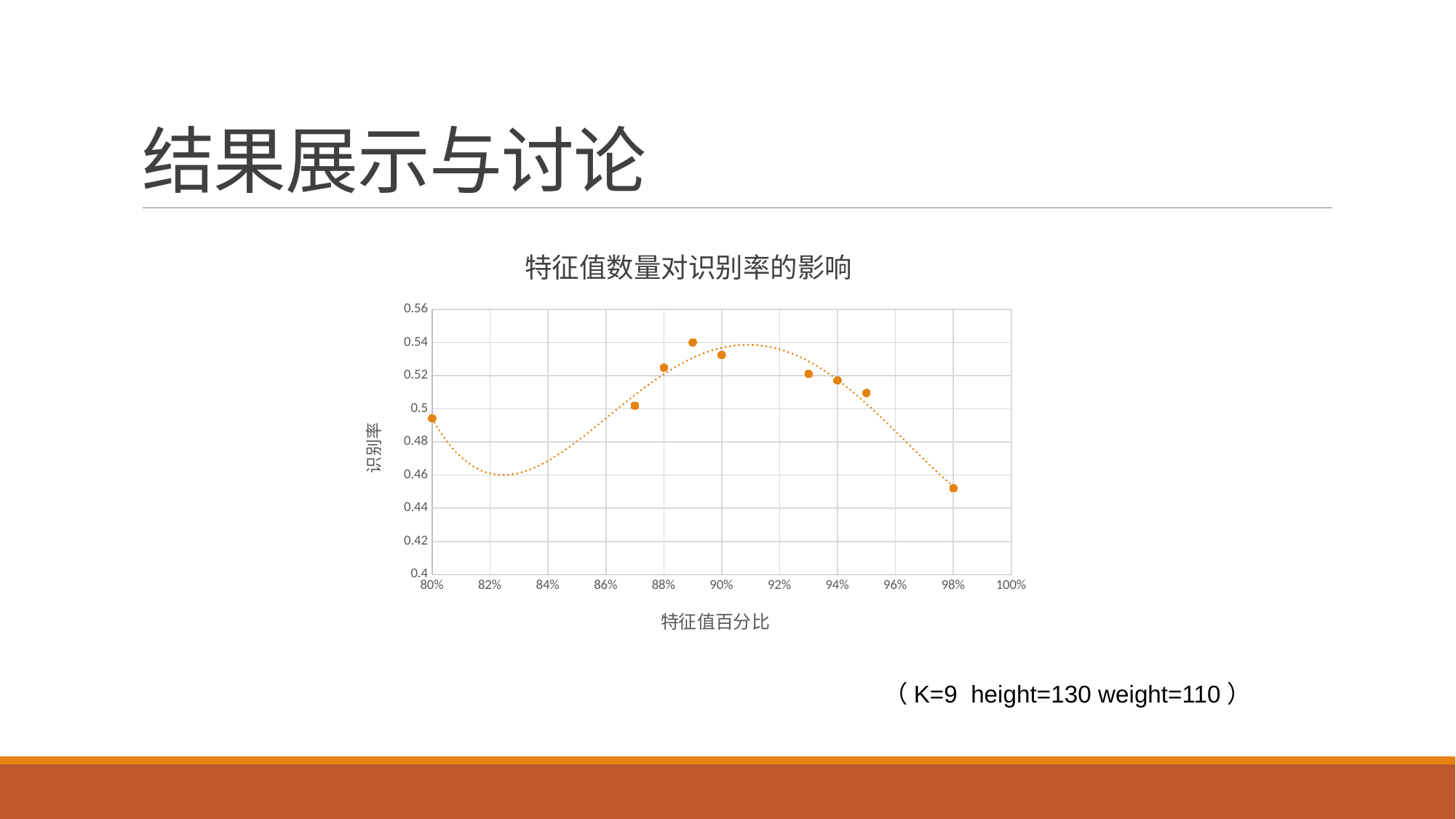

# 结果展示与讨论

### Chart: 特征值数量对识别率的影响

| Category |  |
|---|---|
（K=9  height=130 weight=110）